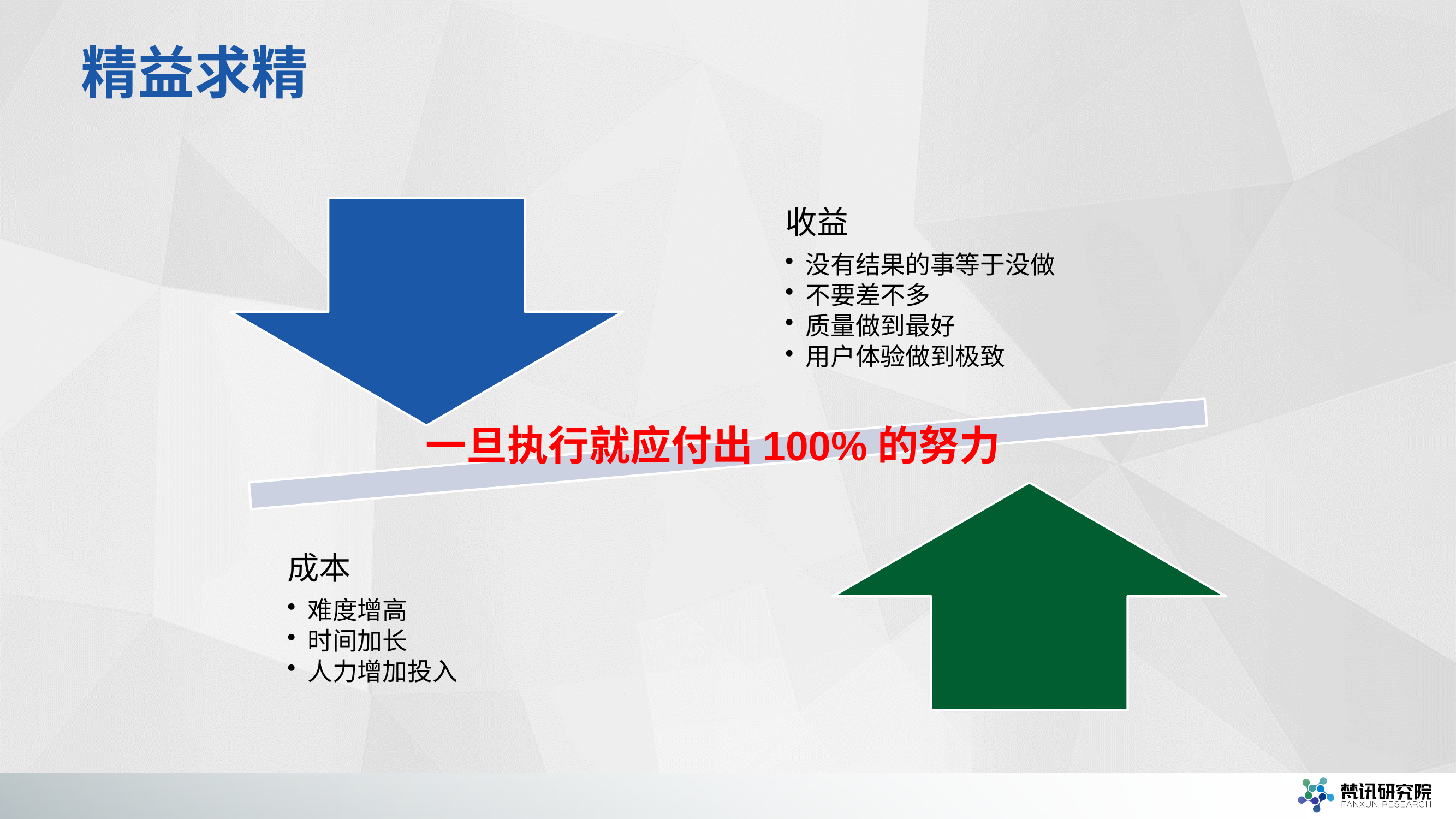

# 精益求精
收益
没有结果的事等于没做
不要差不多
质量做到最好
用户体验做到极致
成本
难度增高
时间加长
人力增加投入
一旦执行就应付出100%的努力